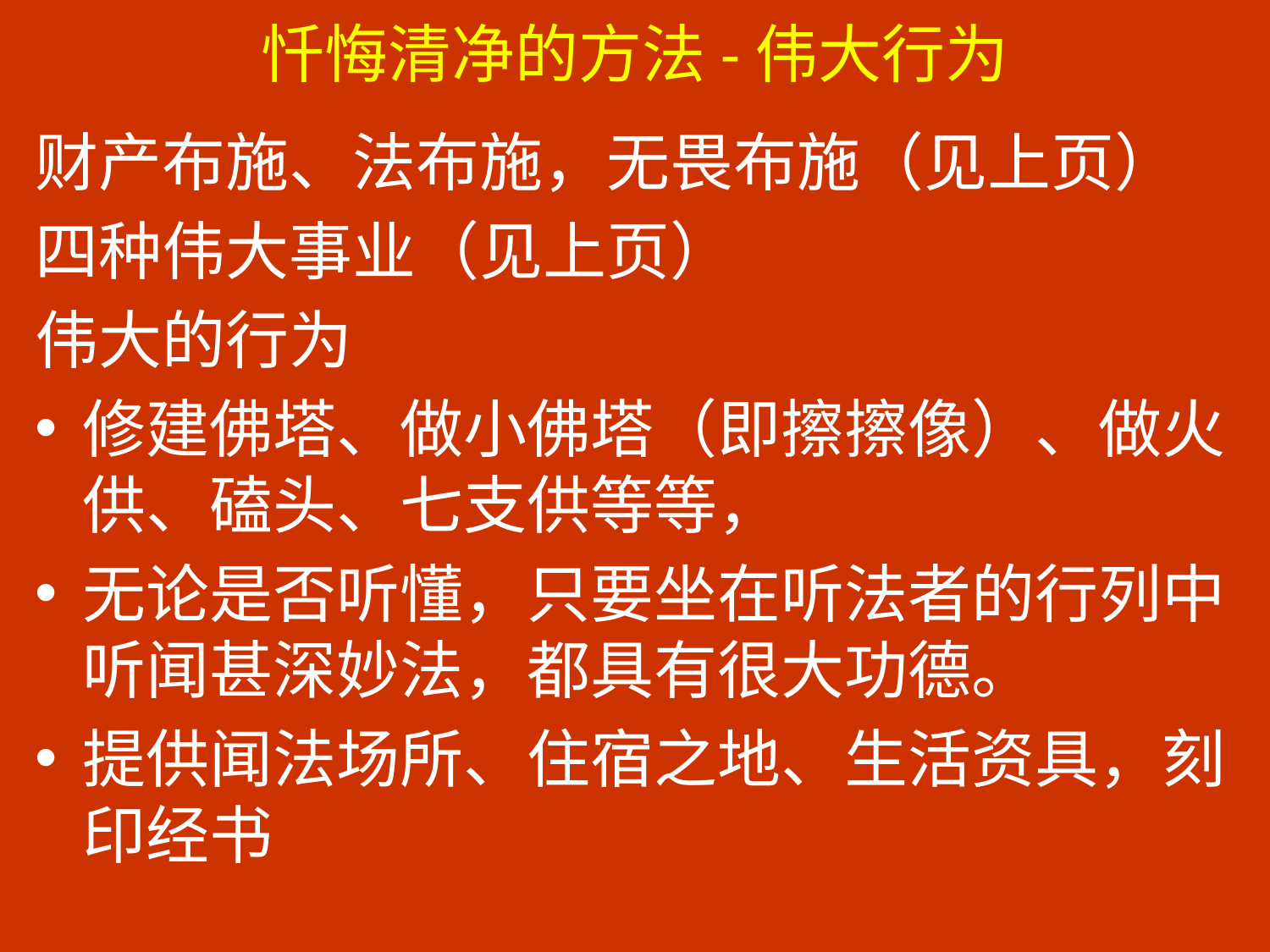

# 忏悔清净的方法-伟大行为
财产布施、法布施，无畏布施（见上页）
四种伟大事业（见上页）
伟大的行为
修建佛塔、做小佛塔（即擦擦像）、做火供、磕头、七支供等等，
无论是否听懂，只要坐在听法者的行列中听闻甚深妙法，都具有很大功德。
提供闻法场所、住宿之地、生活资具，刻印经书